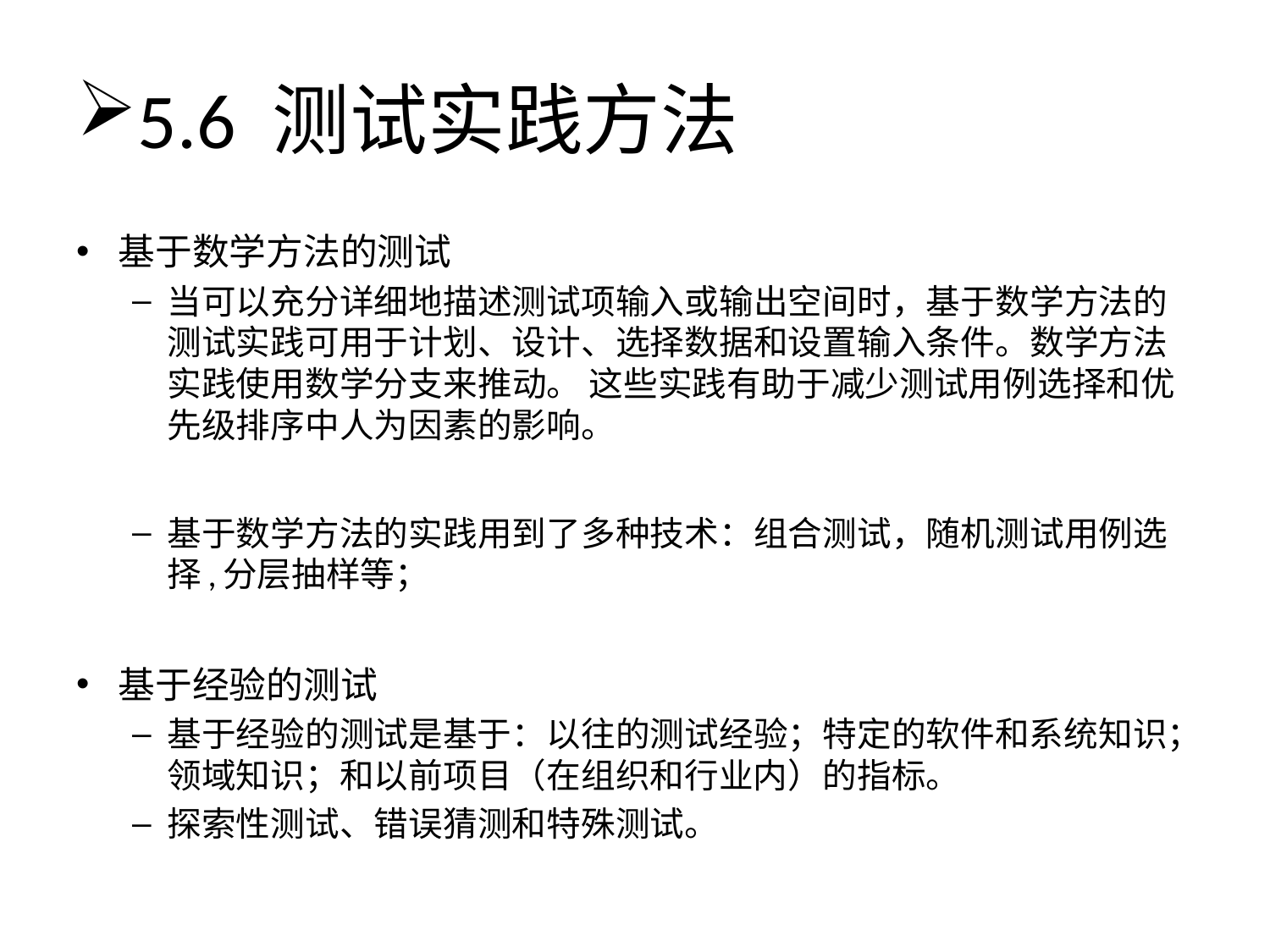

# 5.6 测试实践方法
基于数学方法的测试
当可以充分详细地描述测试项输入或输出空间时，基于数学方法的测试实践可用于计划、设计、选择数据和设置输入条件。数学方法实践使用数学分支来推动。 这些实践有助于减少测试用例选择和优先级排序中人为因素的影响。

基于数学方法的实践用到了多种技术：组合测试，随机测试用例选择,分层抽样等；

基于经验的测试
基于经验的测试是基于：以往的测试经验；特定的软件和系统知识；领域知识；和以前项目（在组织和行业内）的指标。
探索性测试、错误猜测和特殊测试。